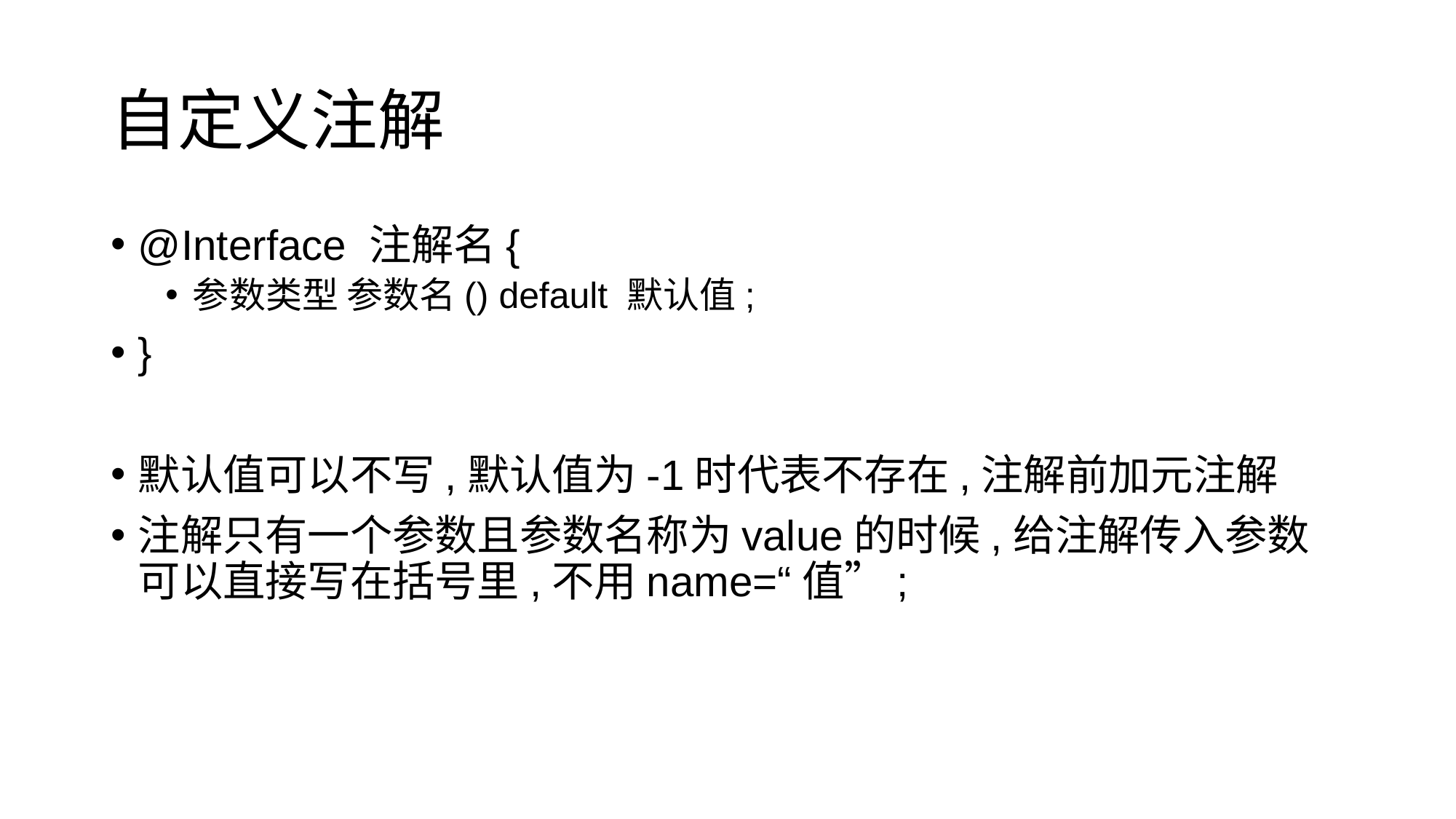

# 自定义注解
@Interface 注解名{
参数类型 参数名() default 默认值;
}

默认值可以不写,默认值为-1时代表不存在,注解前加元注解
注解只有一个参数且参数名称为value的时候,给注解传入参数可以直接写在括号里,不用name=“值”;